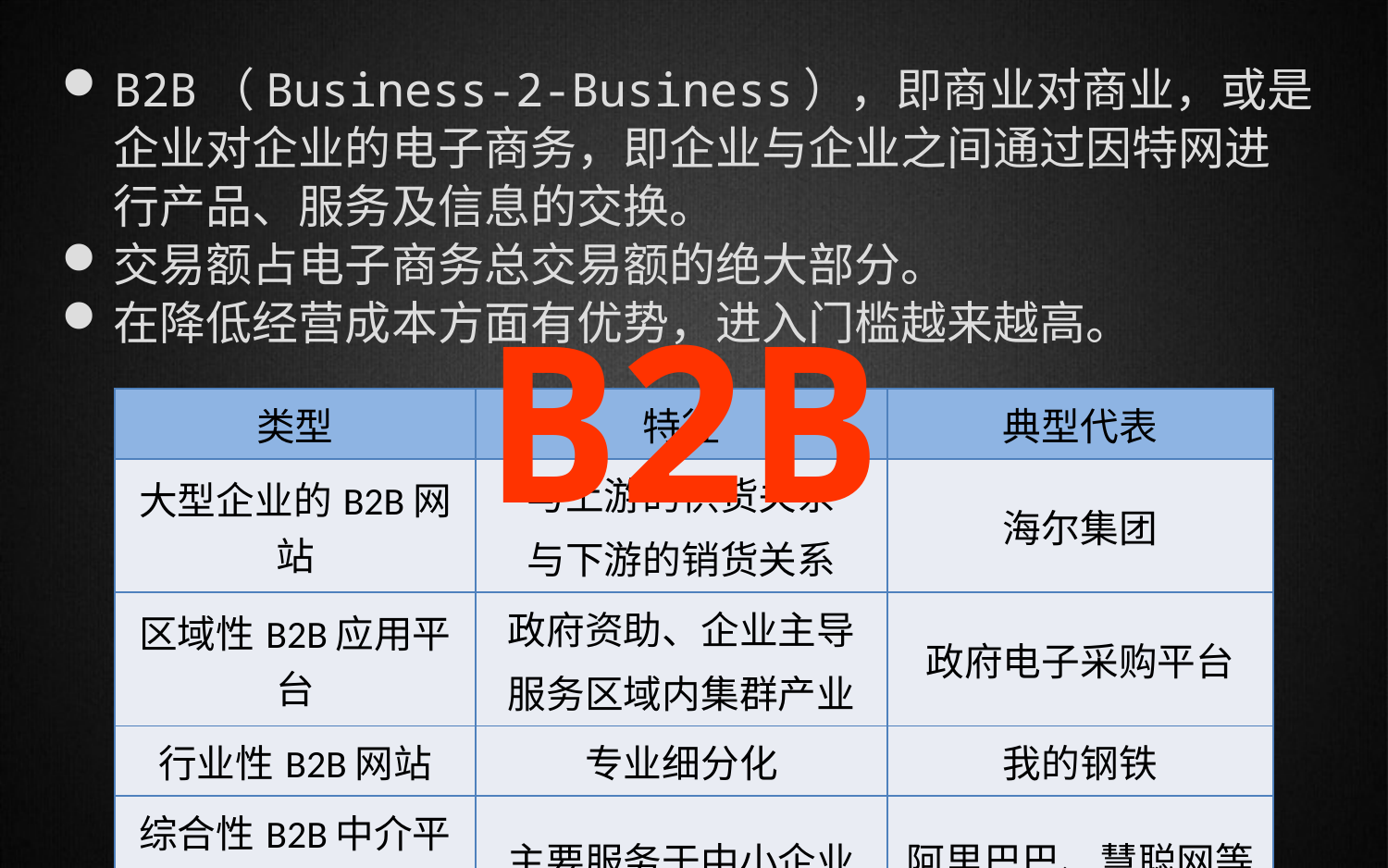

B2B（Business-2-Business），即商业对商业，或是企业对企业的电子商务，即企业与企业之间通过因特网进行产品、服务及信息的交换。
交易额占电子商务总交易额的绝大部分。
在降低经营成本方面有优势，进入门槛越来越高。
B2B
| 类型 | 特征 | 典型代表 |
| --- | --- | --- |
| 大型企业的B2B网站 | 与上游的供货关系 与下游的销货关系 | 海尔集团 |
| 区域性B2B应用平台 | 政府资助、企业主导 服务区域内集群产业 | 政府电子采购平台 |
| 行业性B2B网站 | 专业细分化 | 我的钢铁 |
| 综合性B2B中介平台 | 主要服务于中小企业 | 阿里巴巴、慧聪网等 |